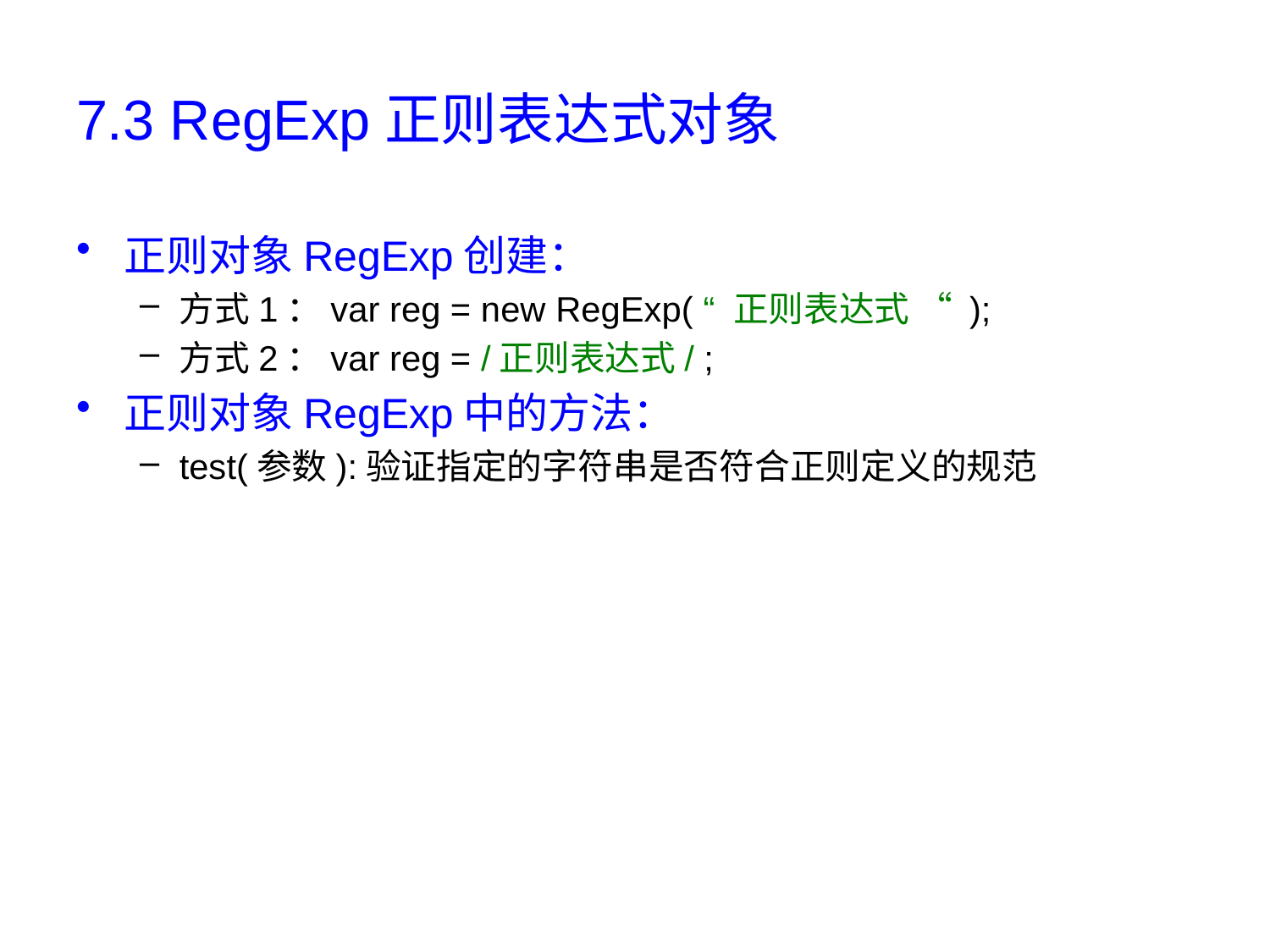

# 7.3 RegExp正则表达式对象
正则对象RegExp创建：
方式1：var reg = new RegExp( “ 正则表达式 “ );
方式2：var reg = /正则表达式/ ;
正则对象RegExp中的方法：
test(参数):验证指定的字符串是否符合正则定义的规范